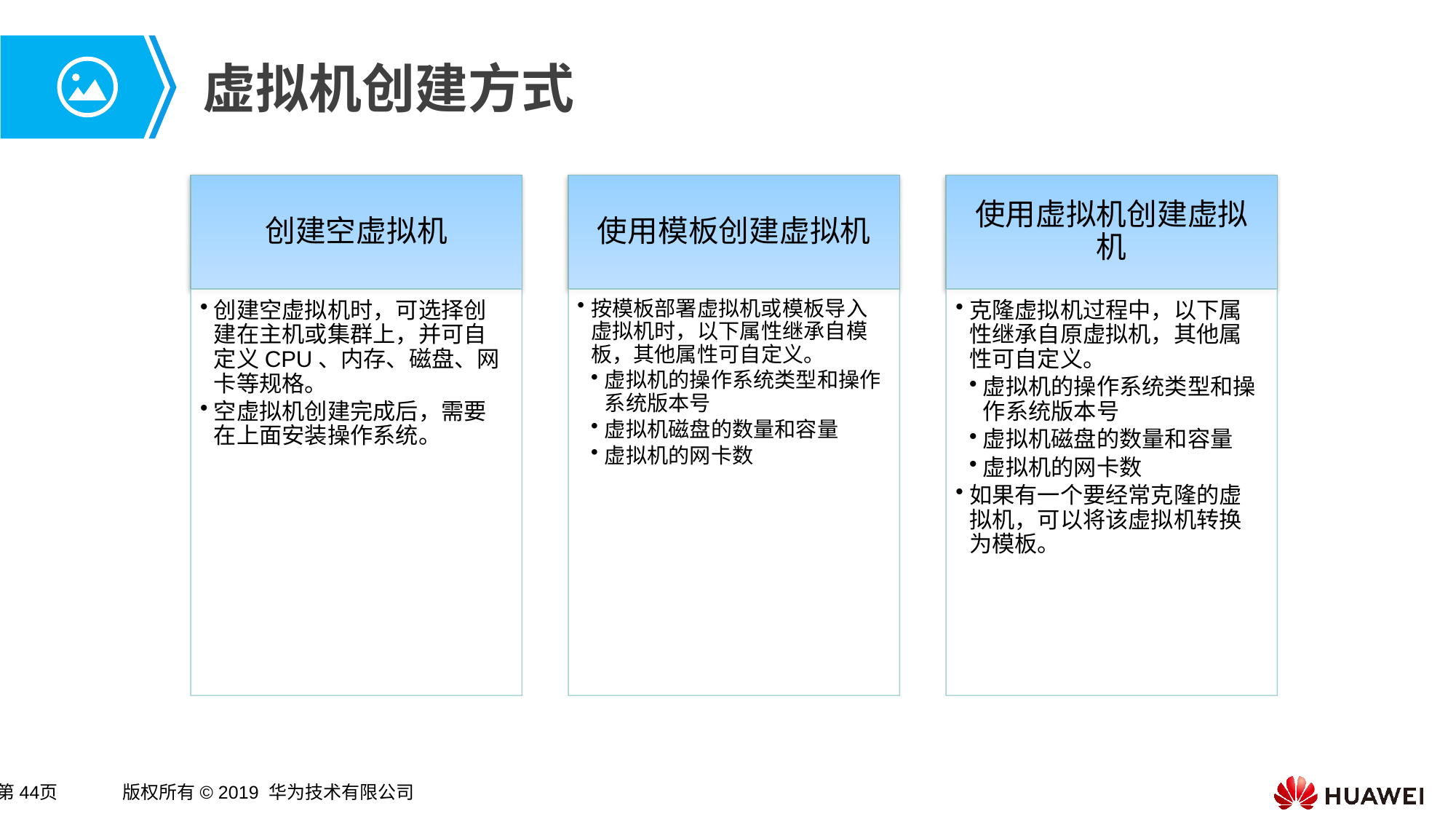

# 虚拟机创建方式
创建空虚拟机
创建空虚拟机时，可选择创建在主机或集群上，并可自定义CPU、内存、磁盘、网卡等规格。
空虚拟机创建完成后，需要在上面安装操作系统。
使用模板创建虚拟机
按模板部署虚拟机或模板导入虚拟机时，以下属性继承自模板，其他属性可自定义。
虚拟机的操作系统类型和操作系统版本号
虚拟机磁盘的数量和容量
虚拟机的网卡数
使用虚拟机创建虚拟机
克隆虚拟机过程中，以下属性继承自原虚拟机，其他属性可自定义。
虚拟机的操作系统类型和操作系统版本号
虚拟机磁盘的数量和容量
虚拟机的网卡数
如果有一个要经常克隆的虚拟机，可以将该虚拟机转换为模板。